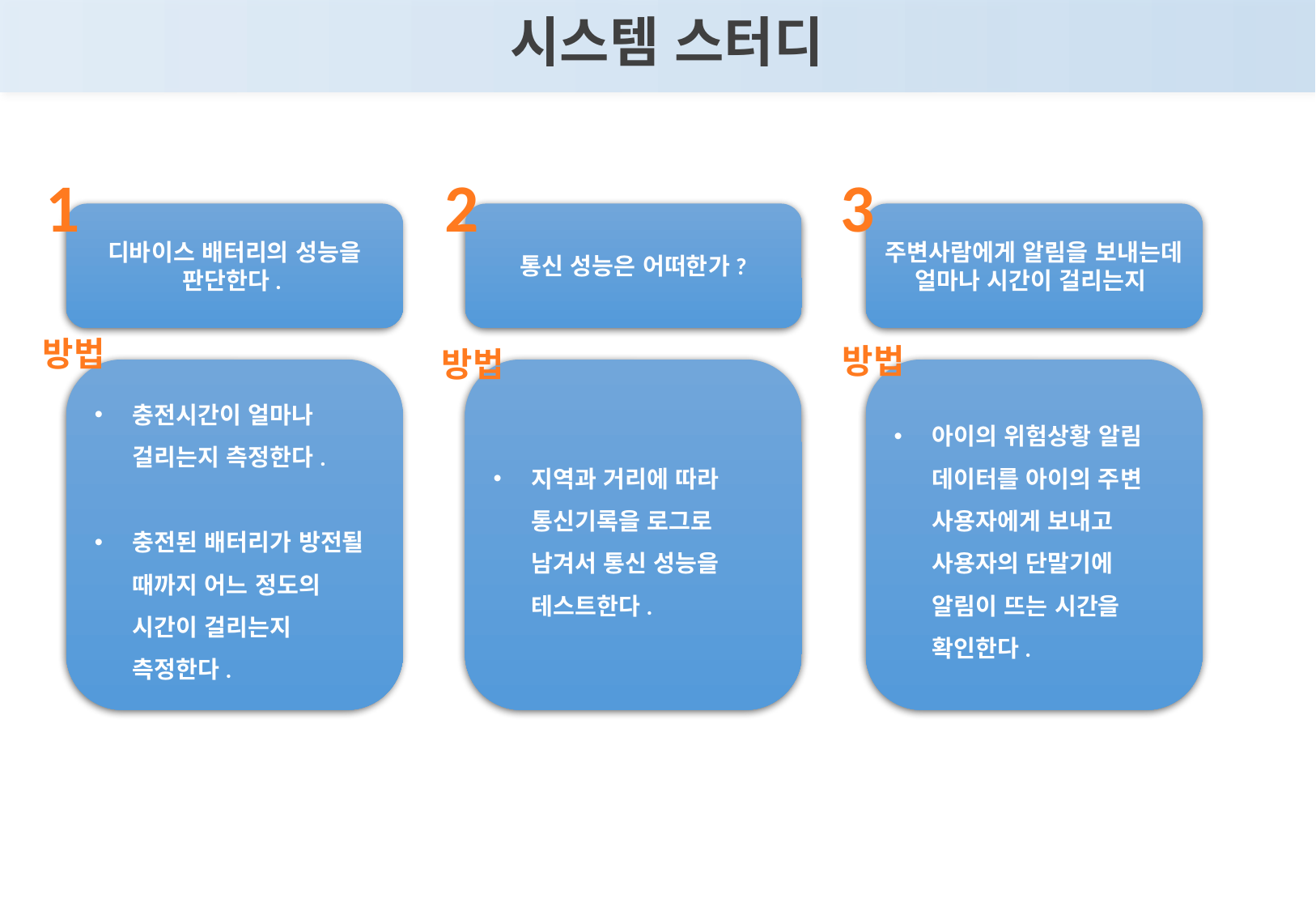

시스템 스터디
1
2
3
디바이스 배터리의 성능을 판단한다.
통신 성능은 어떠한가?
주변사람에게 알림을 보내는데 얼마나 시간이 걸리는지
방법
방법
방법
충전시간이 얼마나 걸리는지 측정한다.

충전된 배터리가 방전될 때까지 어느 정도의 시간이 걸리는지 측정한다.
지역과 거리에 따라 통신기록을 로그로 남겨서 통신 성능을 테스트한다.
아이의 위험상황 알림 데이터를 아이의 주변 사용자에게 보내고 사용자의 단말기에 알림이 뜨는 시간을 확인한다.